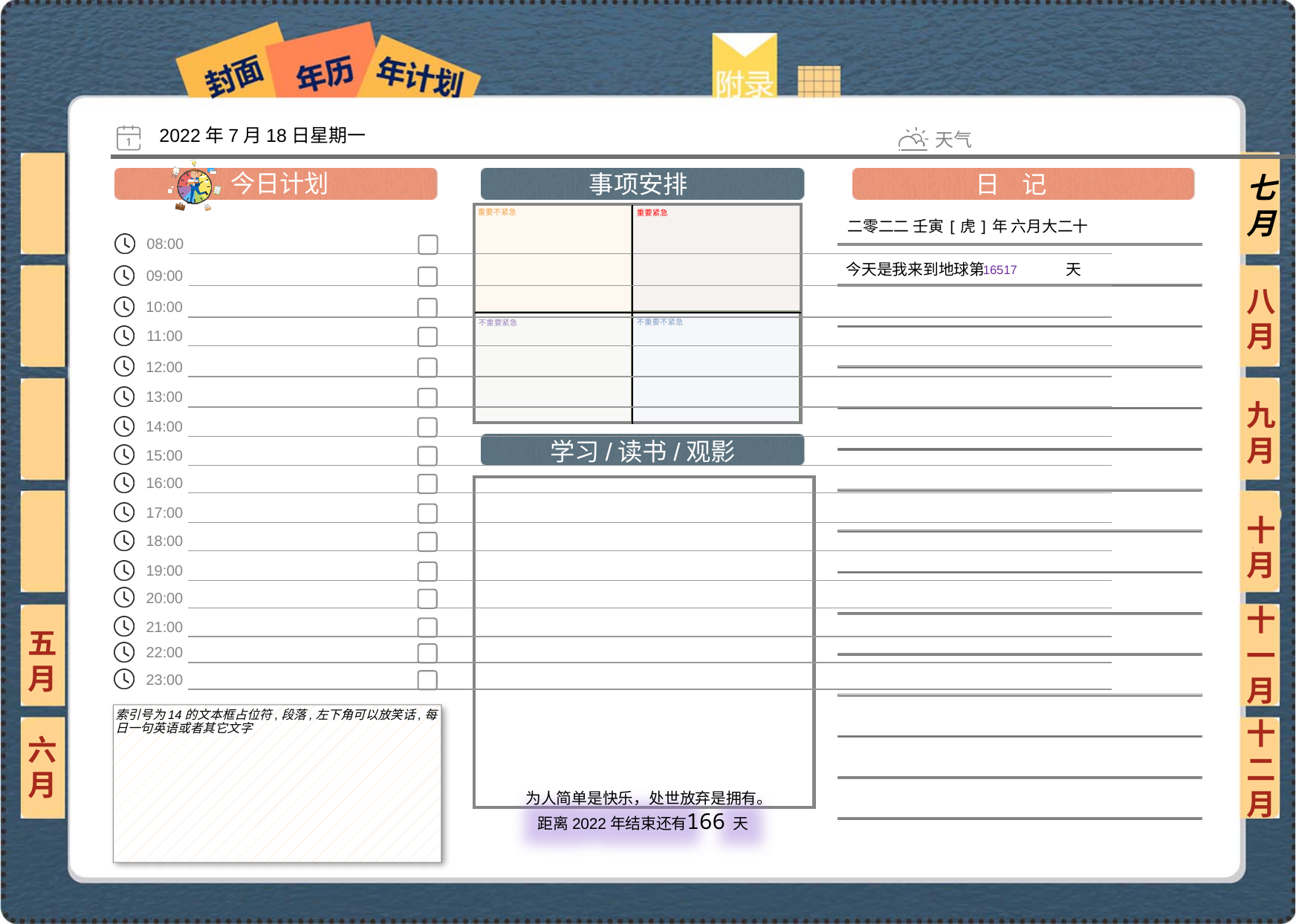

2022年7月18日星期一
七月
二零二二 壬寅[虎]年 六月大二十
16517
八月
九月
十月
十一月
五月
索引号为14的文本框占位符,段落,左下角可以放笑话,每日一句英语或者其它文字
六月
十二月
166
 为人简单是快乐，处世放弃是拥有。